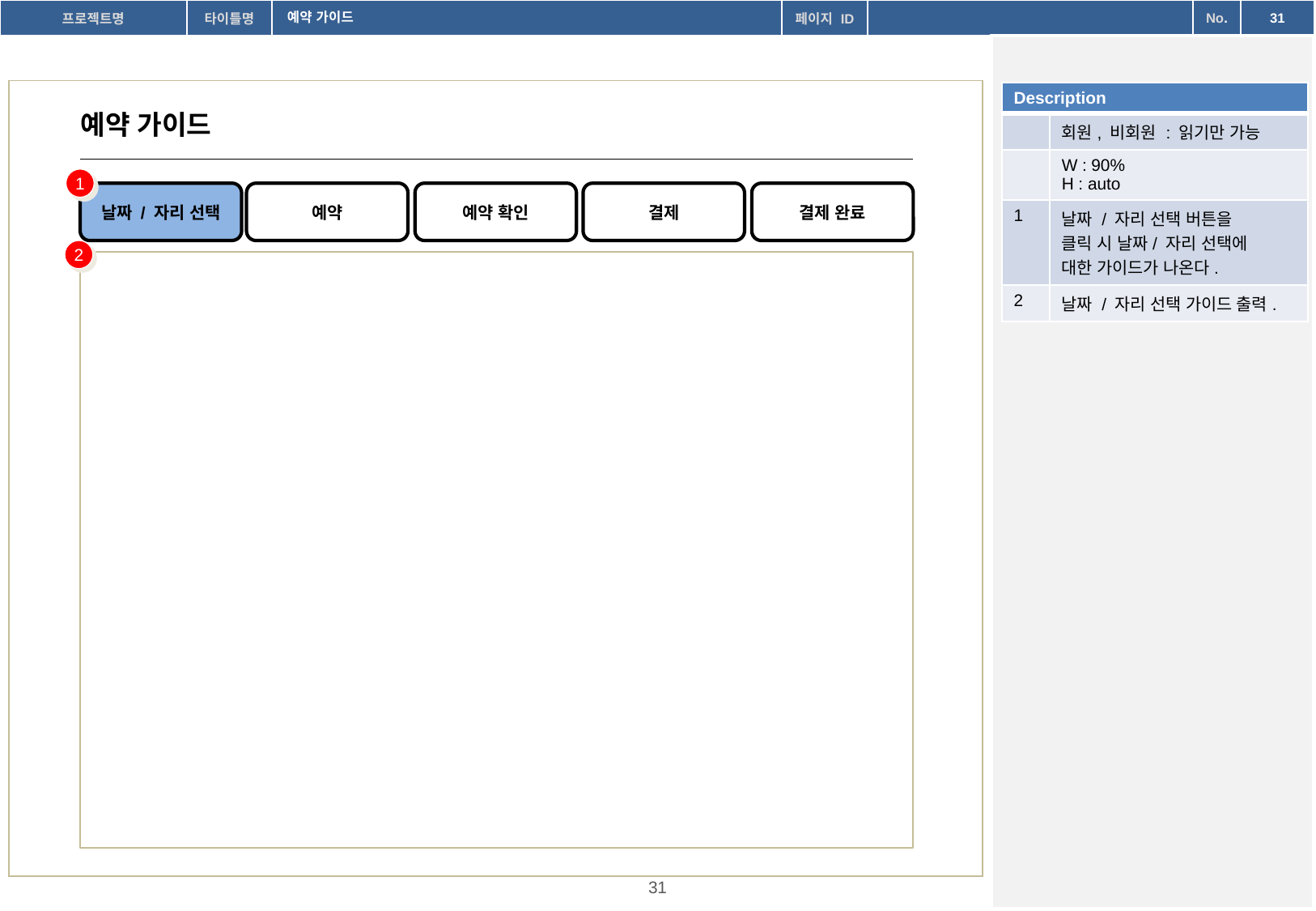

예약 가이드

| Description |  |
| --- | --- |
|  | 회원, 비회원 : 읽기만 가능 |
|  | W : 90% H : auto |
| 1 | 날짜 / 자리 선택 버튼을 클릭 시 날짜/ 자리 선택에 대한 가이드가 나온다. |
| 2 | 날짜 / 자리 선택 가이드 출력. |
예약 가이드
1
결제 완료
예약
결제
날짜 / 자리 선택
예약 확인
2